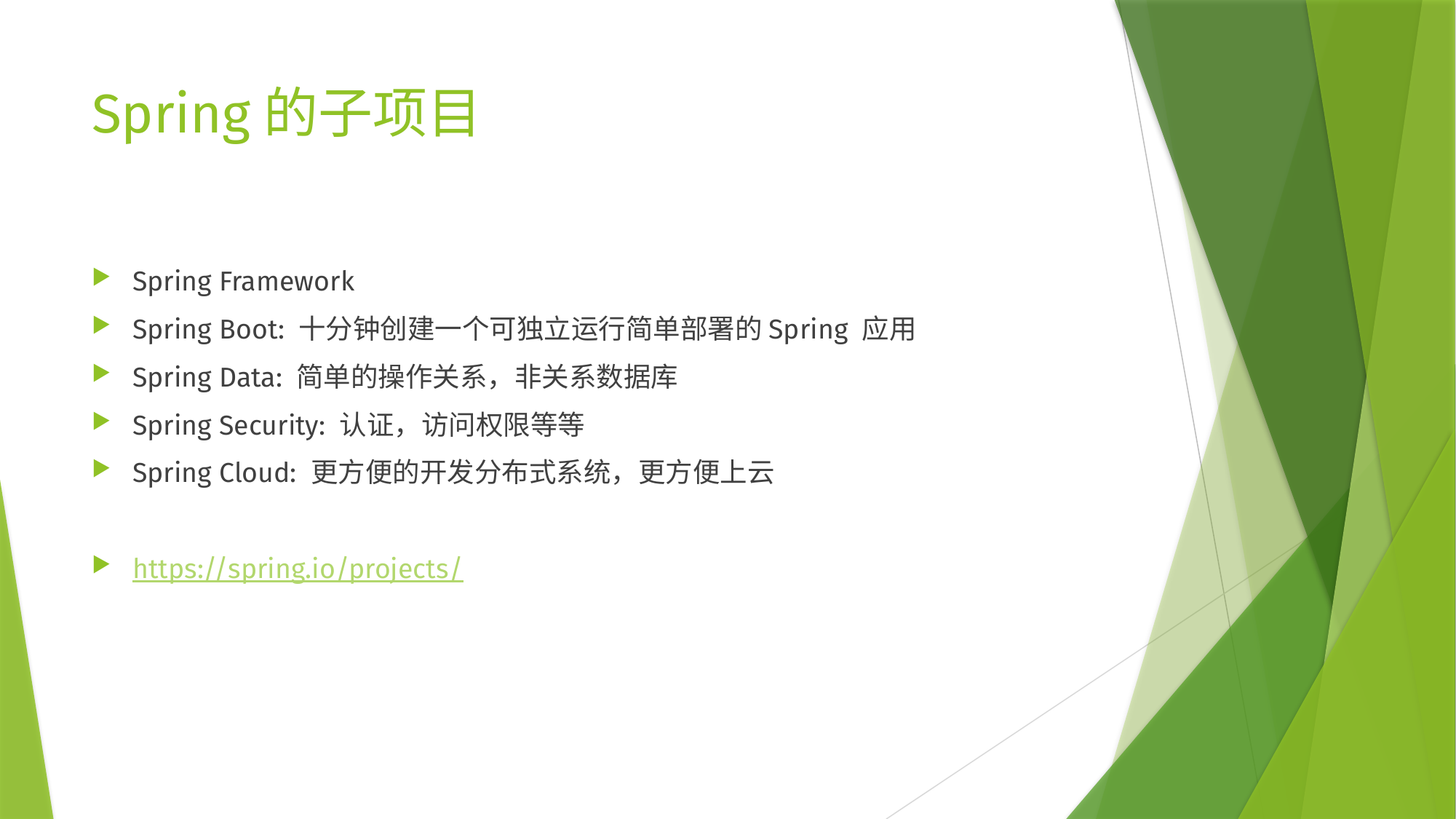

# Spring的子项目
Spring Framework
Spring Boot: 十分钟创建一个可独立运行简单部署的Spring 应用
Spring Data: 简单的操作关系，非关系数据库
Spring Security: 认证，访问权限等等
Spring Cloud: 更方便的开发分布式系统，更方便上云

https://spring.io/projects/